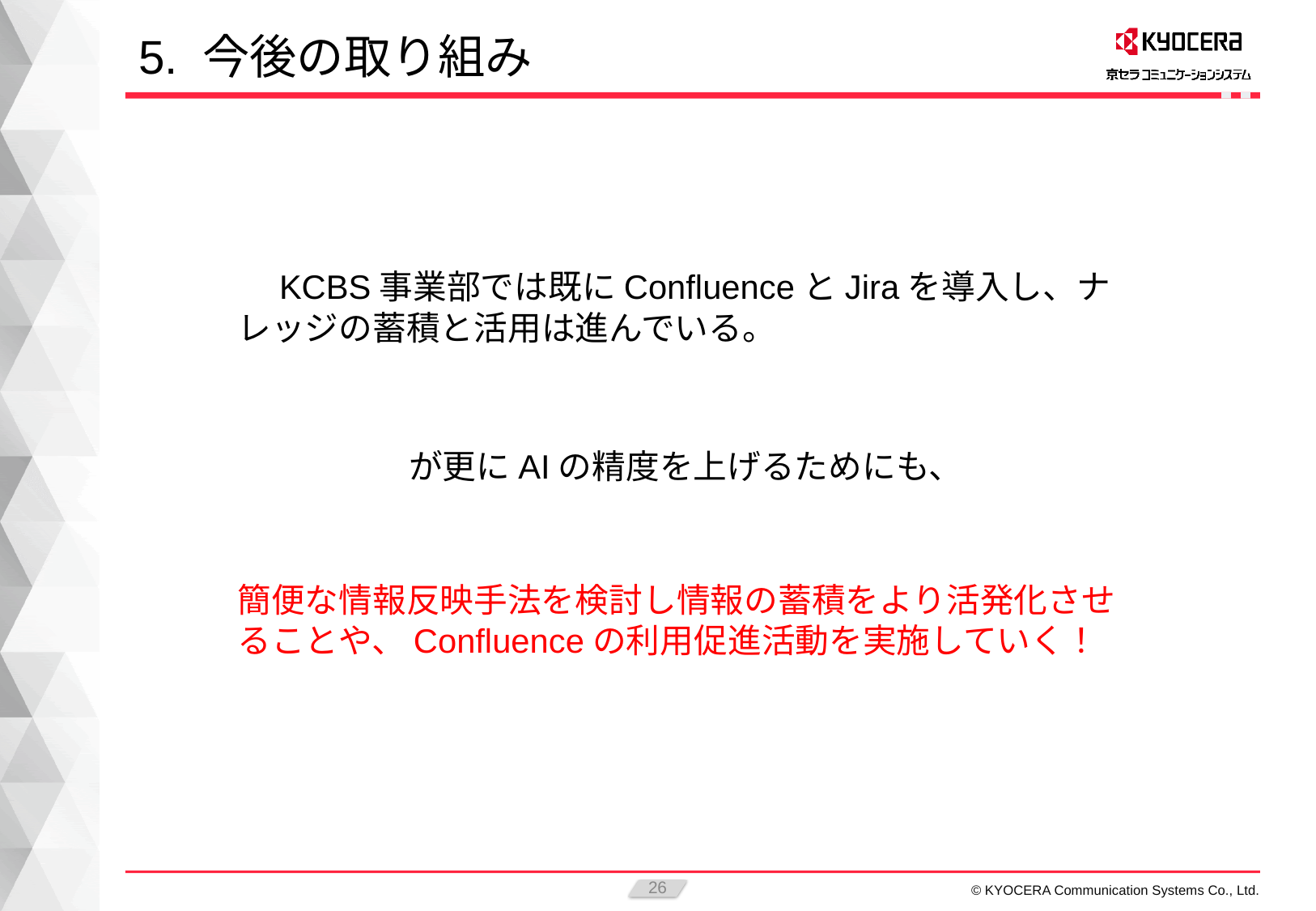

# 5. 今後の取り組み
　KCBS事業部では既にConfluenceとJiraを導入し、ナレッジの蓄積と活用は進んでいる。
　が更にAIの精度を上げるためにも、
簡便な情報反映手法を検討し情報の蓄積をより活発化させることや、Confluenceの利用促進活動を実施していく！
26